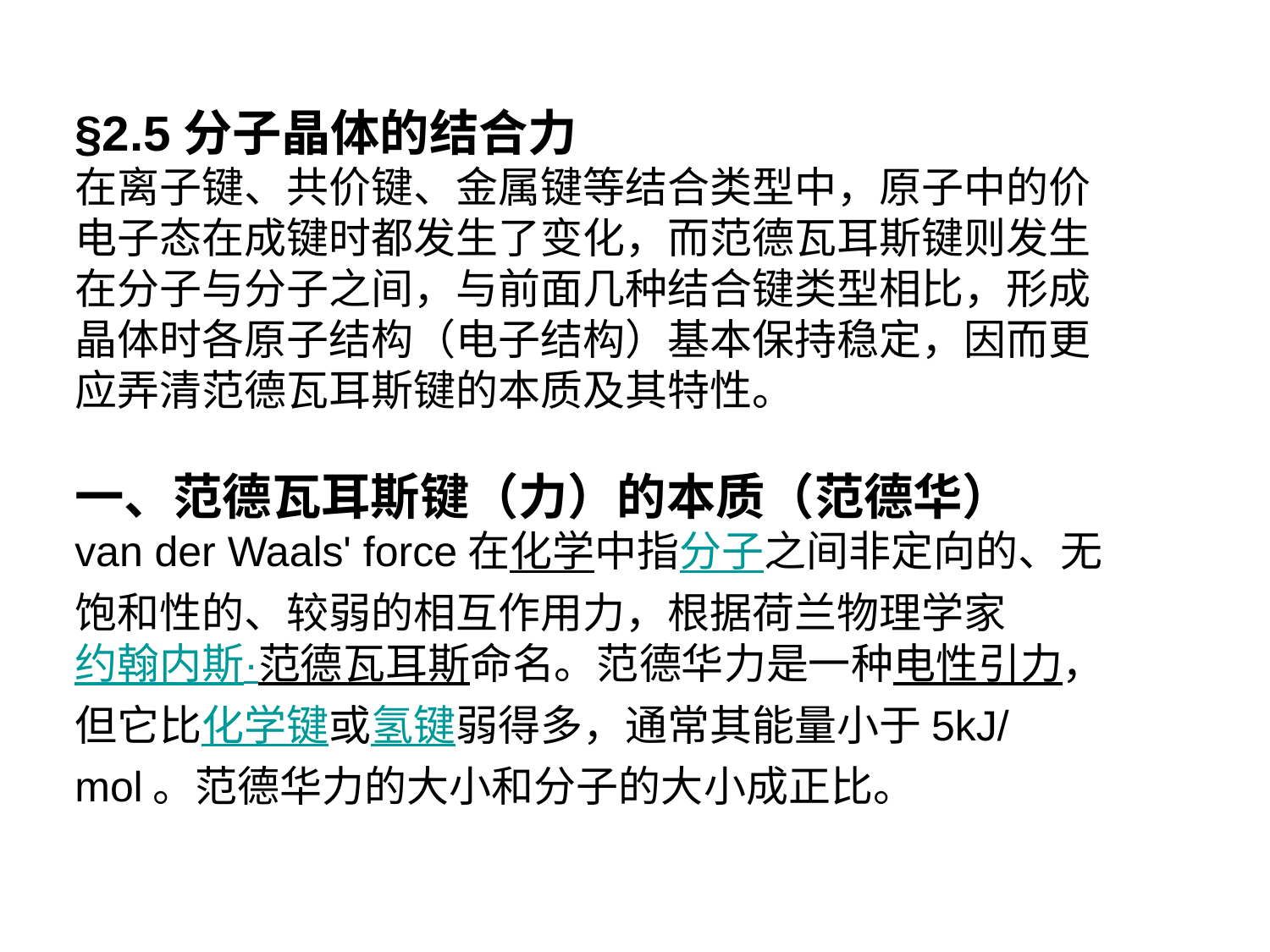

§2.5分子晶体的结合力
在离子键、共价键、金属键等结合类型中，原子中的价电子态在成键时都发生了变化，而范德瓦耳斯键则发生在分子与分子之间，与前面几种结合键类型相比，形成晶体时各原子结构（电子结构）基本保持稳定，因而更应弄清范德瓦耳斯键的本质及其特性。

一、范德瓦耳斯键（力）的本质（范德华）
van der Waals' force在化学中指分子之间非定向的、无饱和性的、较弱的相互作用力，根据荷兰物理学家约翰内斯·范德瓦耳斯命名。范德华力是一种电性引力，但它比化学键或氢键弱得多，通常其能量小于5kJ/mol。范德华力的大小和分子的大小成正比。